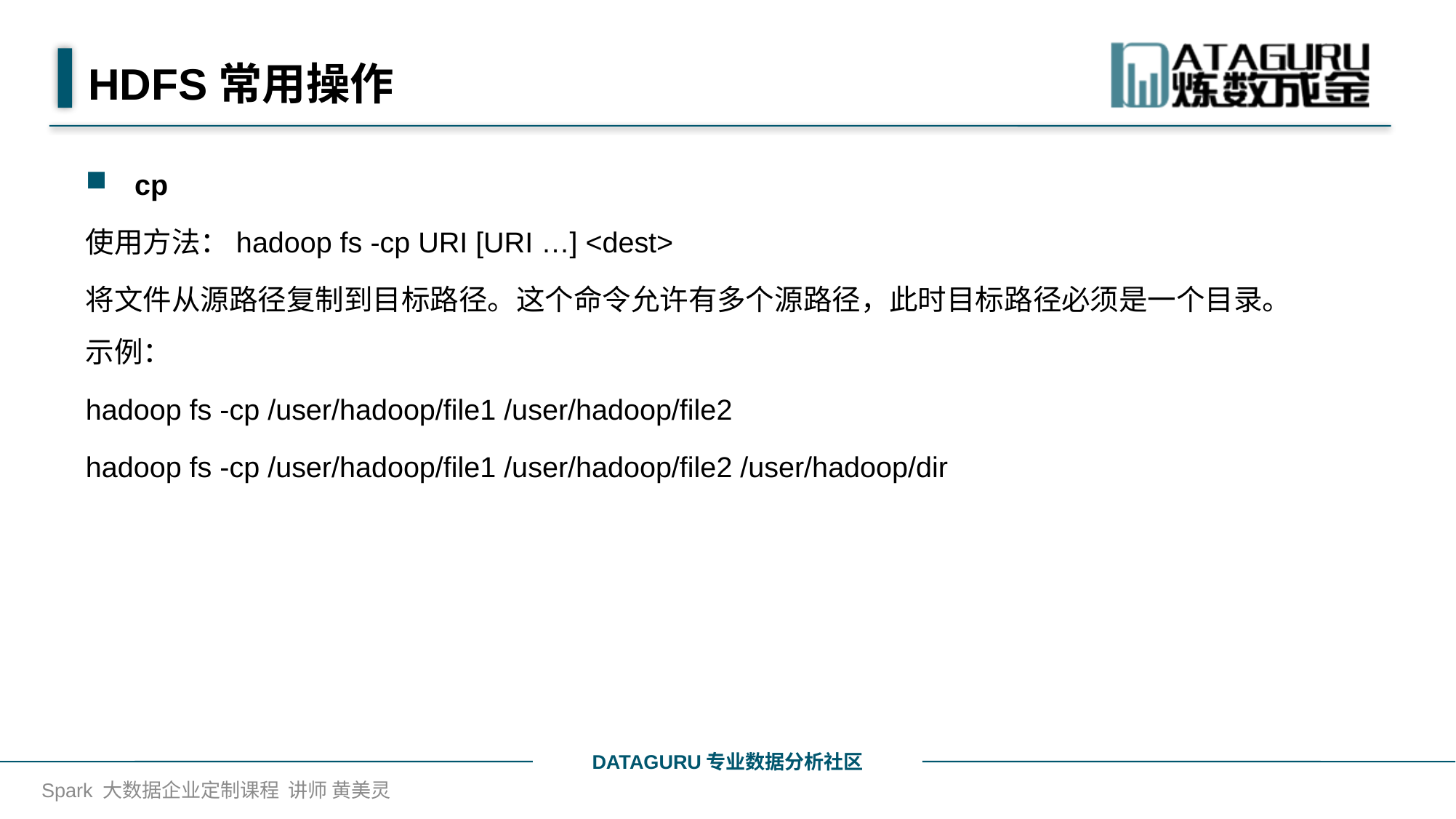

# HDFS常用操作
cp
使用方法：hadoop fs -cp URI [URI …] <dest>
将文件从源路径复制到目标路径。这个命令允许有多个源路径，此时目标路径必须是一个目录。 
示例：
hadoop fs -cp /user/hadoop/file1 /user/hadoop/file2
hadoop fs -cp /user/hadoop/file1 /user/hadoop/file2 /user/hadoop/dir